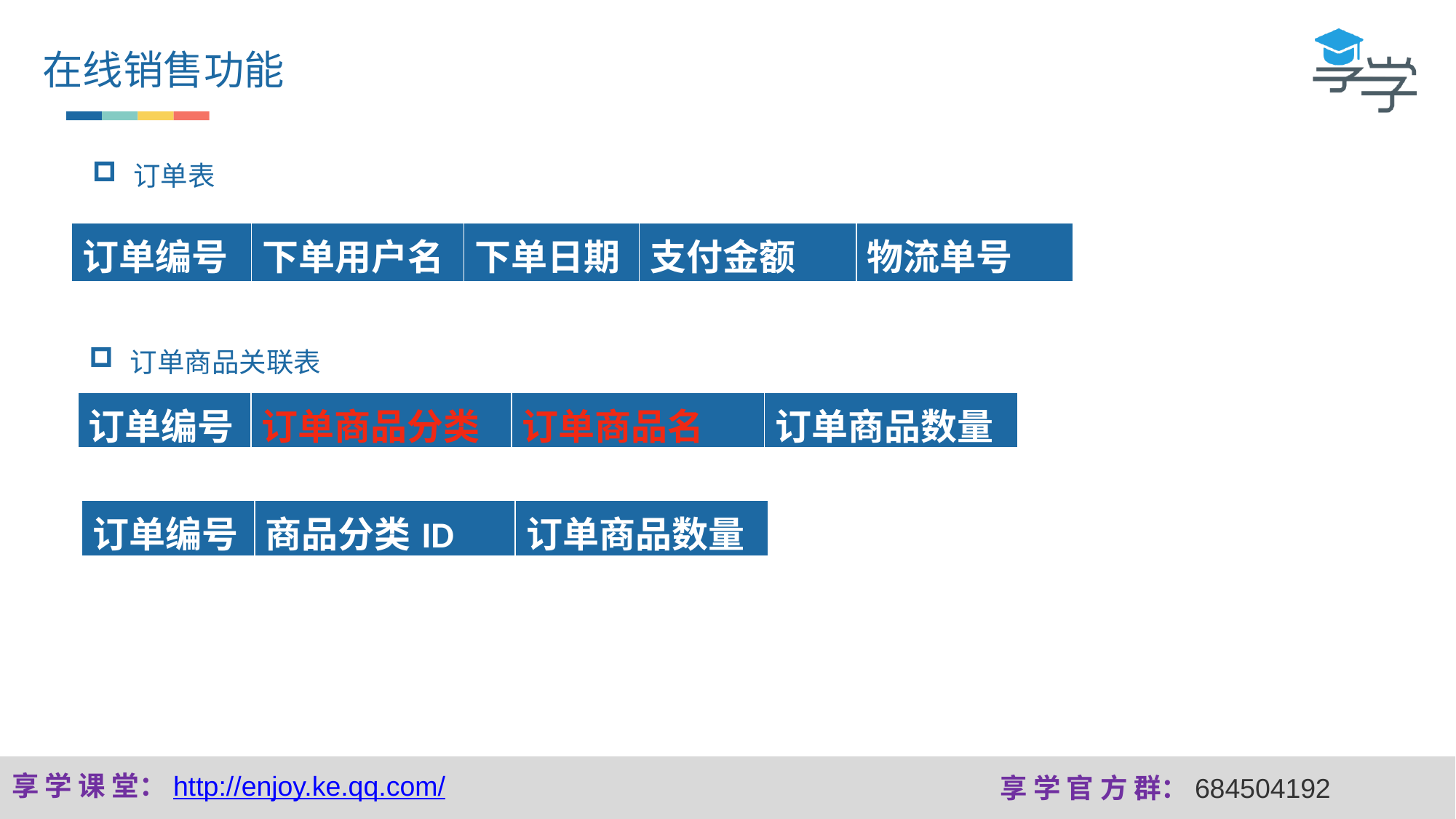

在线销售功能

订单表
| 订单编号 | 下单用户名 | 下单日期 | 支付金额 | 物流单号 |
| --- | --- | --- | --- | --- |
订单商品关联表
| 订单编号 | 订单商品分类 | 订单商品名 | 订单商品数量 |
| --- | --- | --- | --- |
| 订单编号 | 商品分类ID | 订单商品数量 |
| --- | --- | --- |